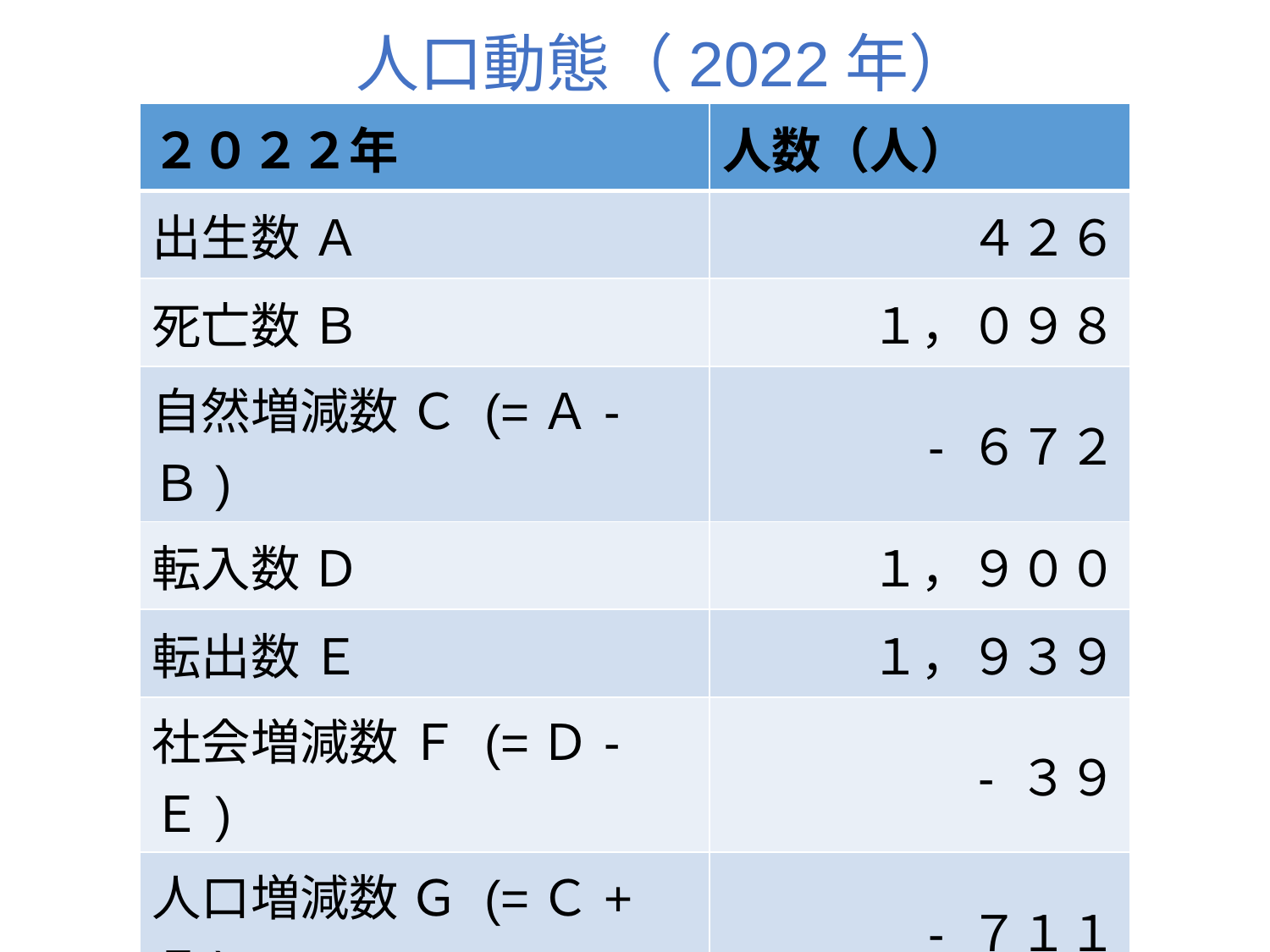

# 人口動態（2022年）
| ２０２２年 | 人数（人） |
| --- | --- |
| 出生数 Ａ | ４２６ |
| 死亡数 Ｂ | １，０９８ |
| 自然増減数 Ｃ (=Ａ-Ｂ) | - ６７２ |
| 転入数 Ｄ | １，９００ |
| 転出数 Ｅ | １，９３９ |
| 社会増減数 Ｆ (=Ｄ-Ｅ) | - ３９ |
| 人口増減数 Ｇ (=Ｃ+Ｆ) | - ７１１ |